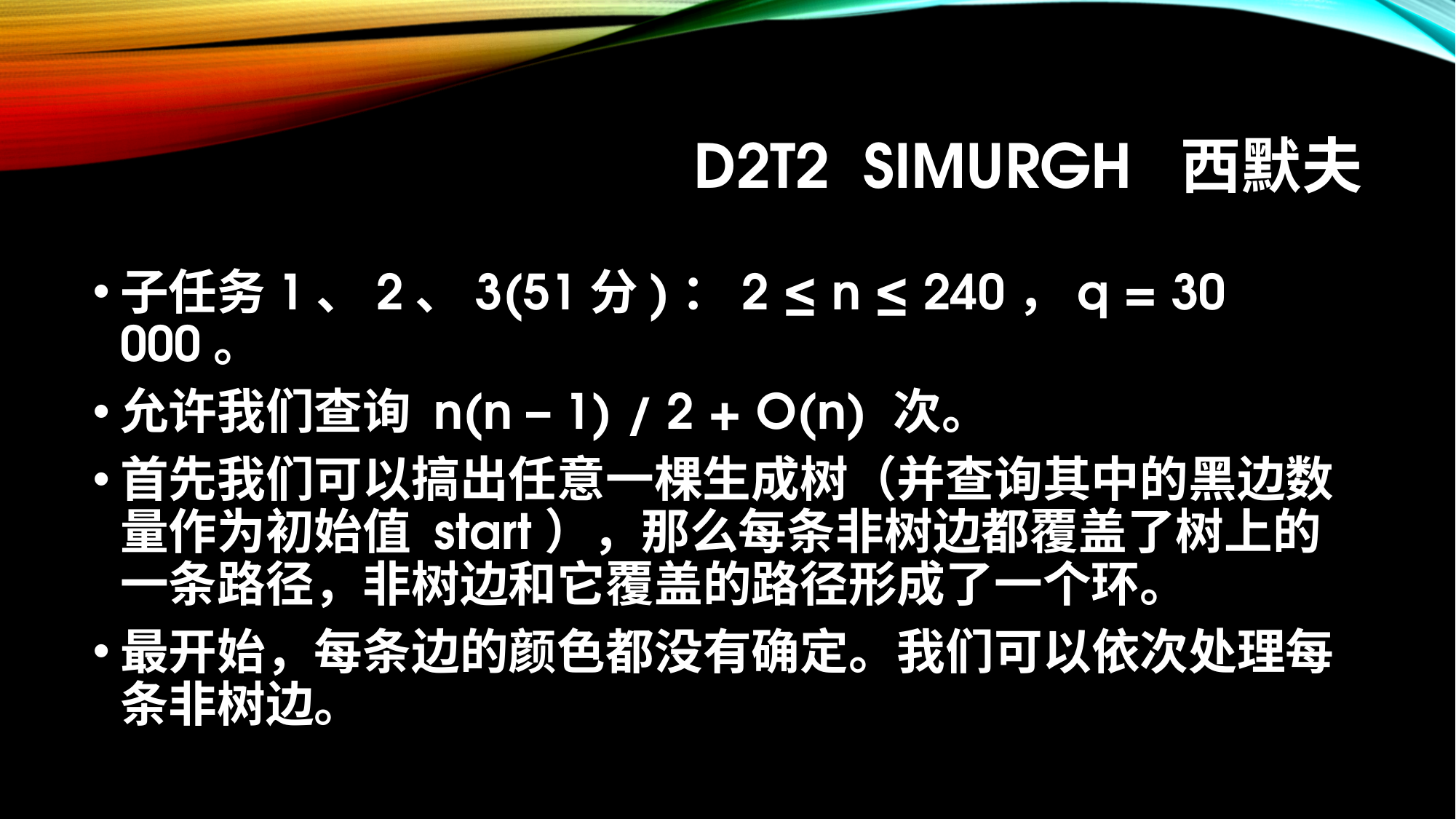

# D2T2  Simurgh  西默夫
子任务1、2、3(51分)：2 ≤ n ≤ 240，q = 30 000。
允许我们查询 n(n – 1) / 2 + O(n) 次。
首先我们可以搞出任意一棵生成树（并查询其中的黑边数量作为初始值 start），那么每条非树边都覆盖了树上的一条路径，非树边和它覆盖的路径形成了一个环。
最开始，每条边的颜色都没有确定。我们可以依次处理每条非树边。